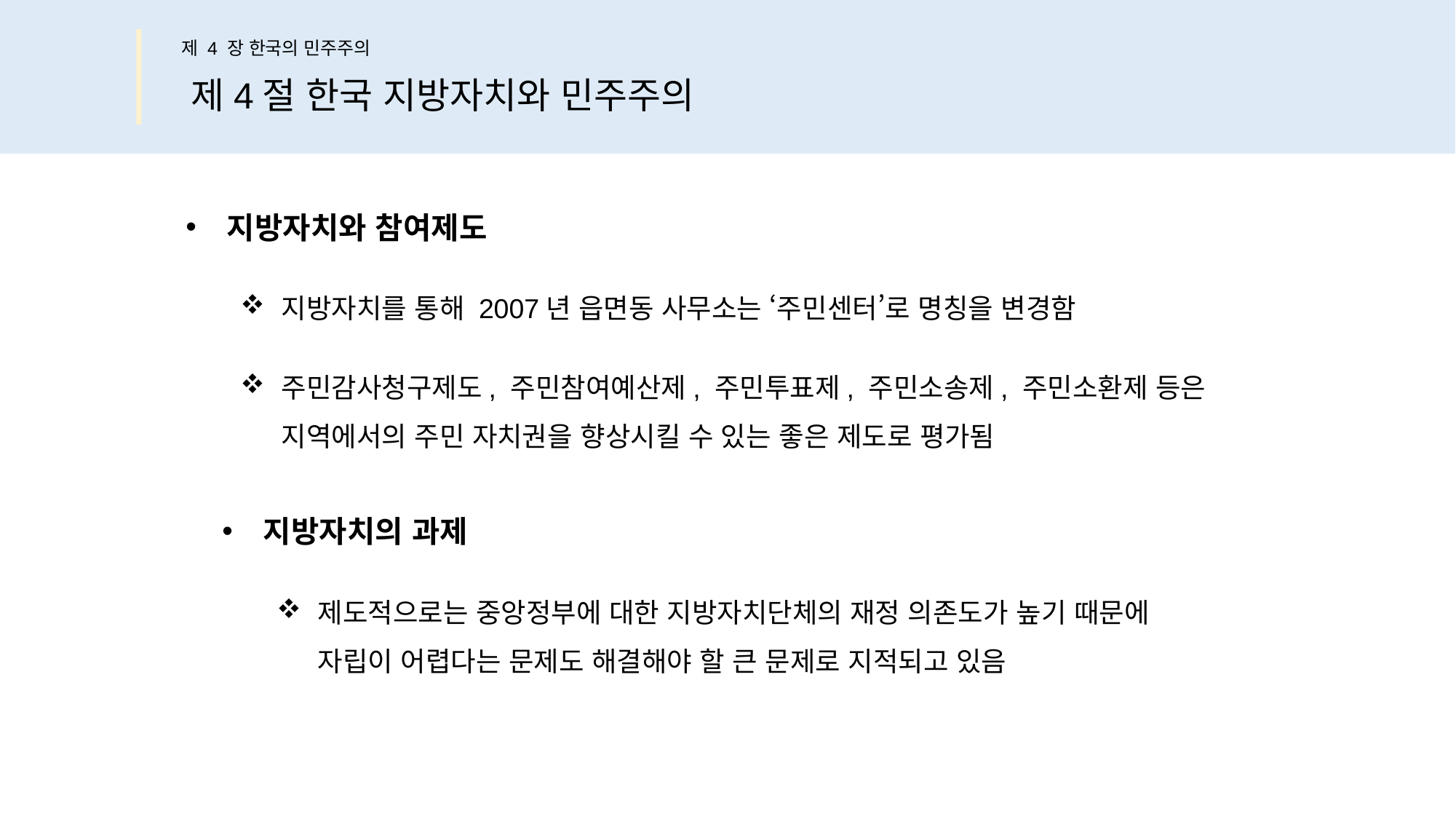

제 4 장 한국의 민주주의
제4절 한국 지방자치와 민주주의
지방자치와 참여제도

지방자치를 통해 2007년 읍면동 사무소는 ‘주민센터’로 명칭을 변경함

주민감사청구제도, 주민참여예산제, 주민투표제, 주민소송제, 주민소환제 등은
지역에서의 주민 자치권을 향상시킬 수 있는 좋은 제도로 평가됨
지방자치의 과제

제도적으로는 중앙정부에 대한 지방자치단체의 재정 의존도가 높기 때문에
자립이 어렵다는 문제도 해결해야 할 큰 문제로 지적되고 있음